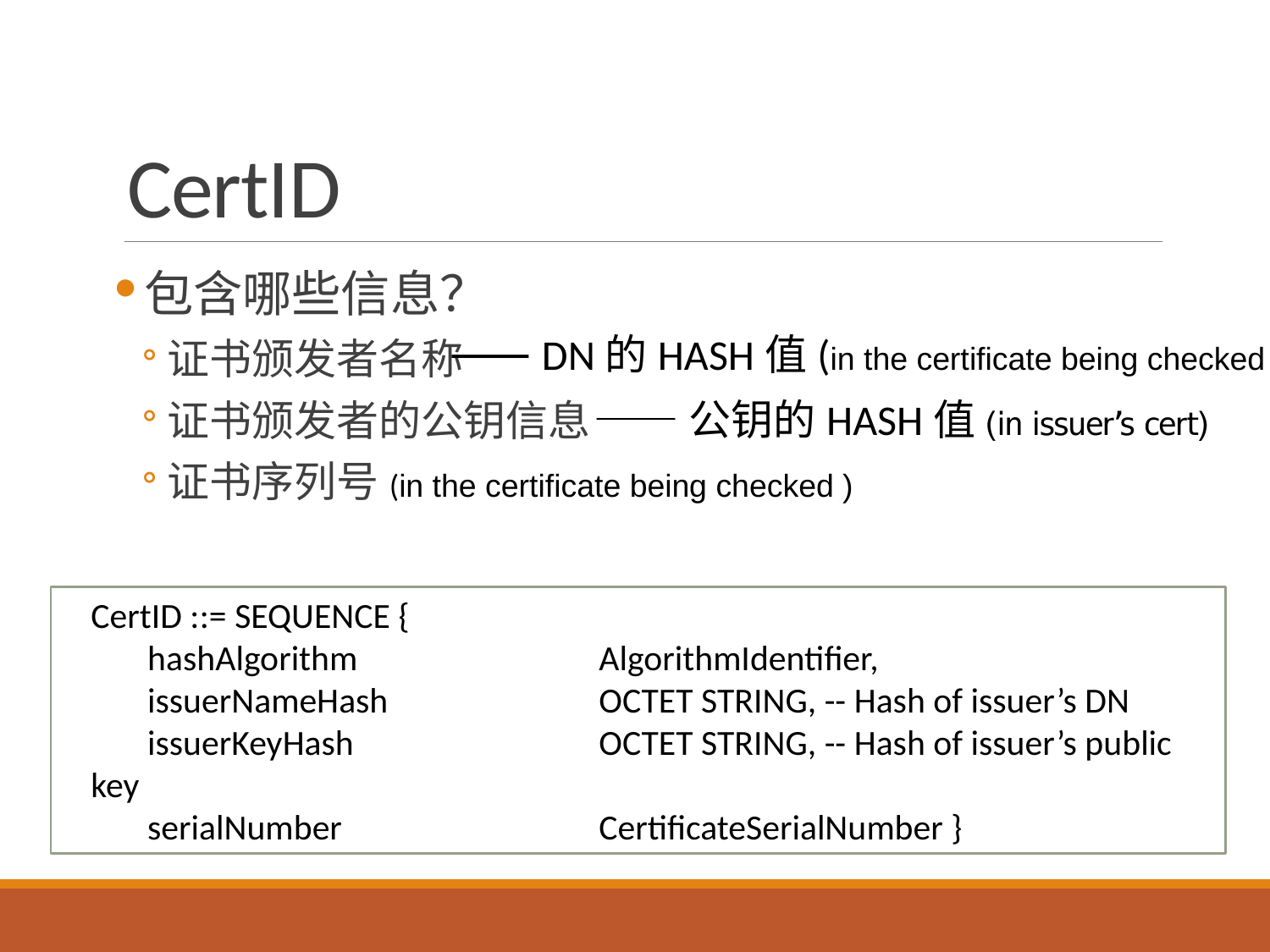

# CertID
包含哪些信息？
证书颁发者名称
证书颁发者的公钥信息
证书序列号(in the certificate being checked )

—— DN的HASH值(in the certificate being checked )
 ——公钥的HASH值(in issuer’s cert)
CertID ::= SEQUENCE {
       hashAlgorithm 		AlgorithmIdentifier,
       issuerNameHash 		OCTET STRING, -- Hash of issuer’s DN
       issuerKeyHash 		OCTET STRING, -- Hash of issuer’s public key
       serialNumber 		CertificateSerialNumber }
91